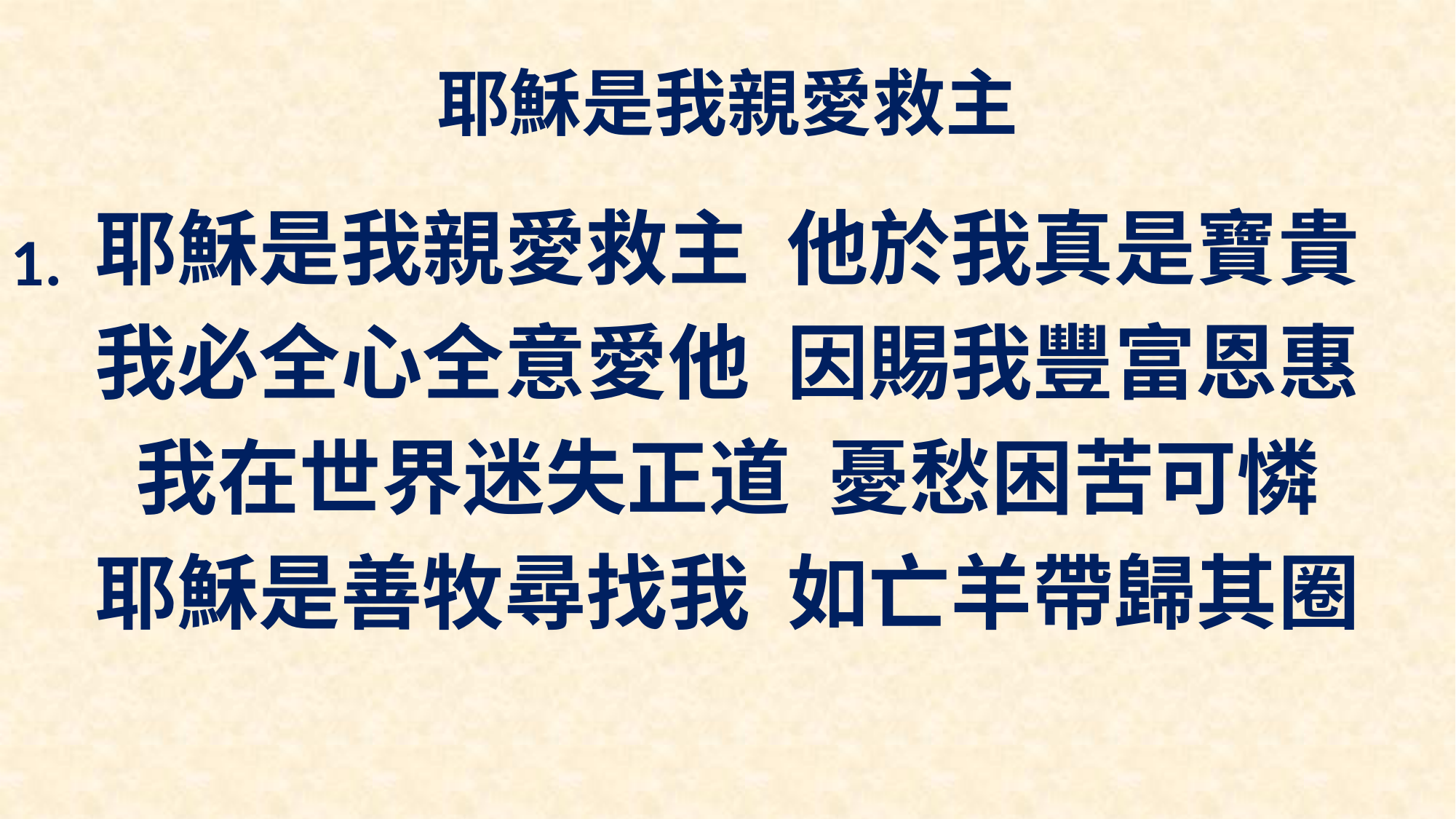

# 耶穌是我親愛救主
耶穌是我親愛救主  他於我真是寶貴
我必全心全意愛他  因賜我豐富恩惠
我在世界迷失正道  憂愁困苦可憐
耶穌是善牧尋找我  如亡羊帶歸其圈
1.